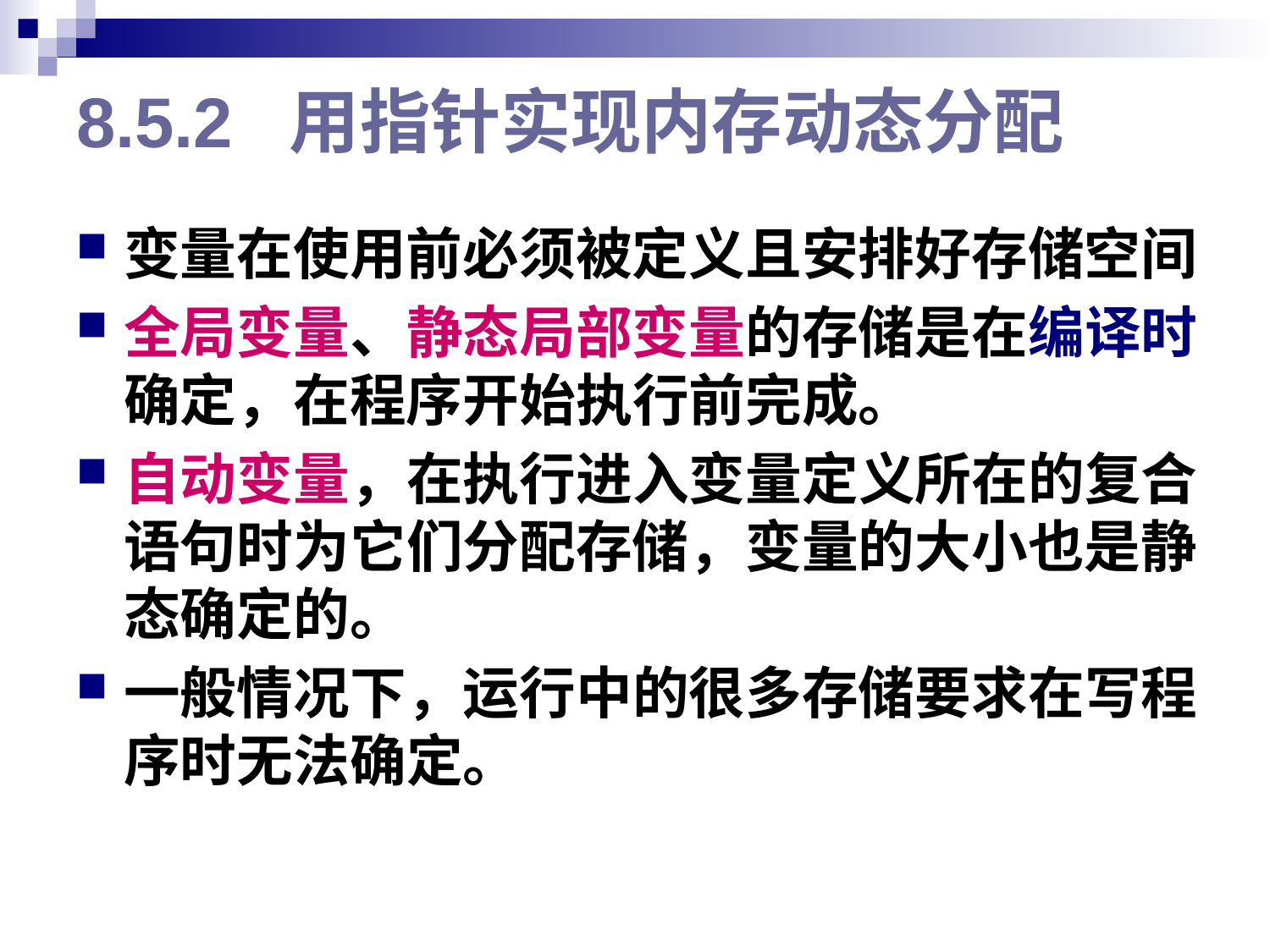

# 8.5.2  用指针实现内存动态分配
变量在使用前必须被定义且安排好存储空间
全局变量、静态局部变量的存储是在编译时确定，在程序开始执行前完成。
自动变量，在执行进入变量定义所在的复合语句时为它们分配存储，变量的大小也是静态确定的。
一般情况下，运行中的很多存储要求在写程序时无法确定。